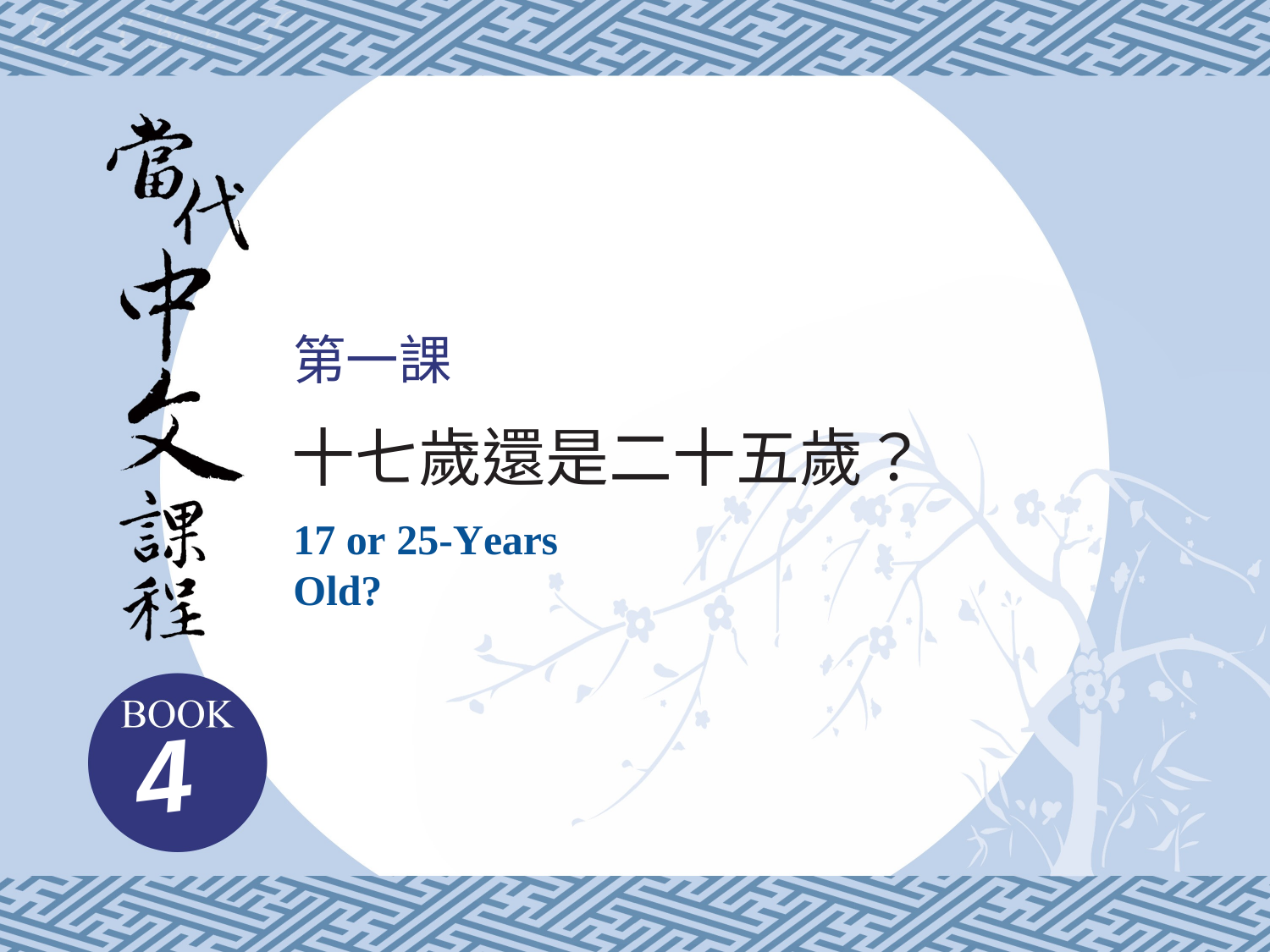

第一課
十七歲還是二十五歲？
17 or 25-Years Old?
4